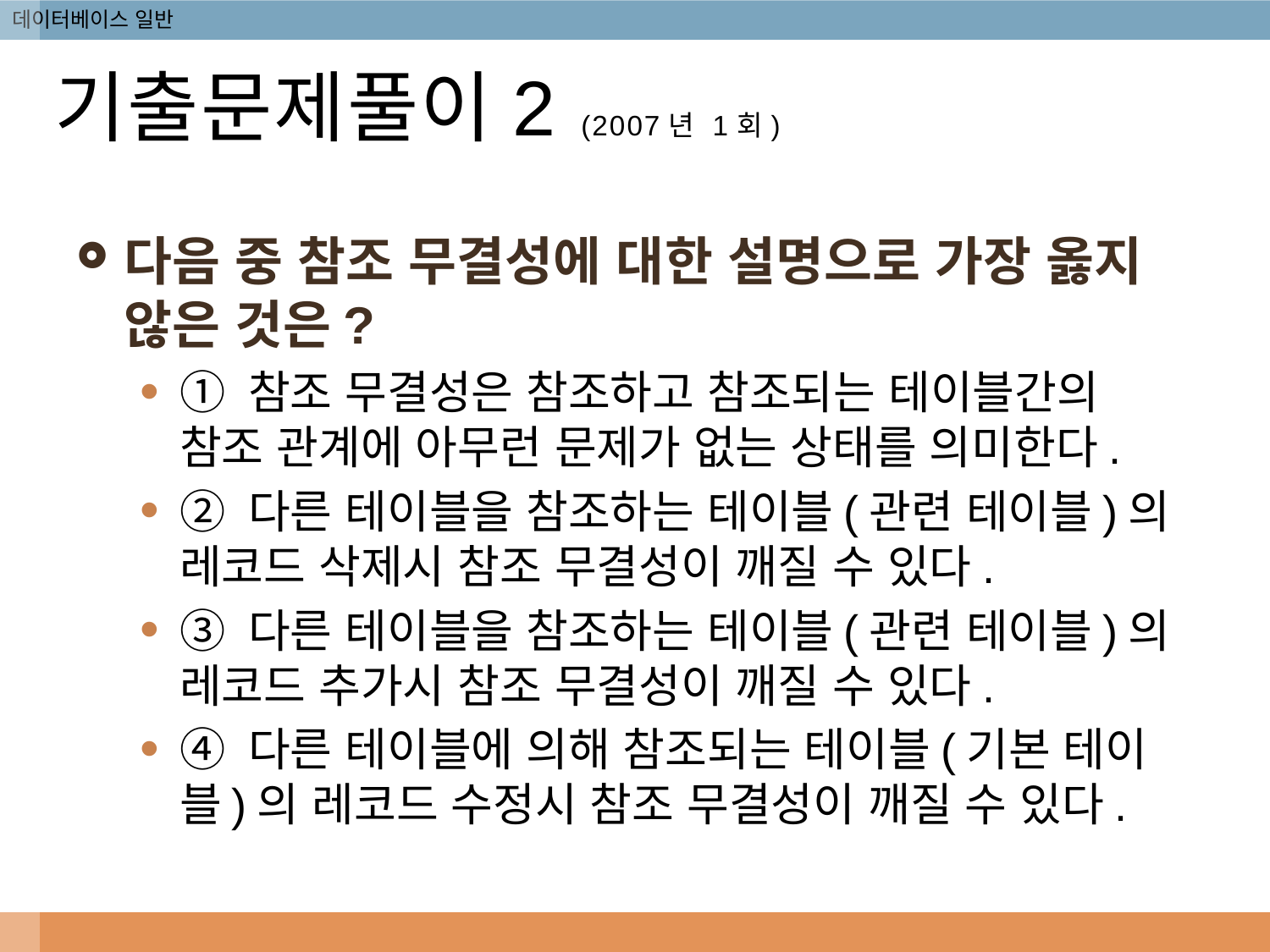

# 기출문제풀이2 (2007년 1회)
다음 중 참조 무결성에 대한 설명으로 가장 옳지 않은 것은?
① 참조 무결성은 참조하고 참조되는 테이블간의 참조 관계에 아무런 문제가 없는 상태를 의미한다.
② 다른 테이블을 참조하는 테이블(관련 테이블)의 레코드 삭제시 참조 무결성이 깨질 수 있다.
③ 다른 테이블을 참조하는 테이블(관련 테이블)의 레코드 추가시 참조 무결성이 깨질 수 있다.
④ 다른 테이블에 의해 참조되는 테이블(기본 테이블)의 레코드 수정시 참조 무결성이 깨질 수 있다.